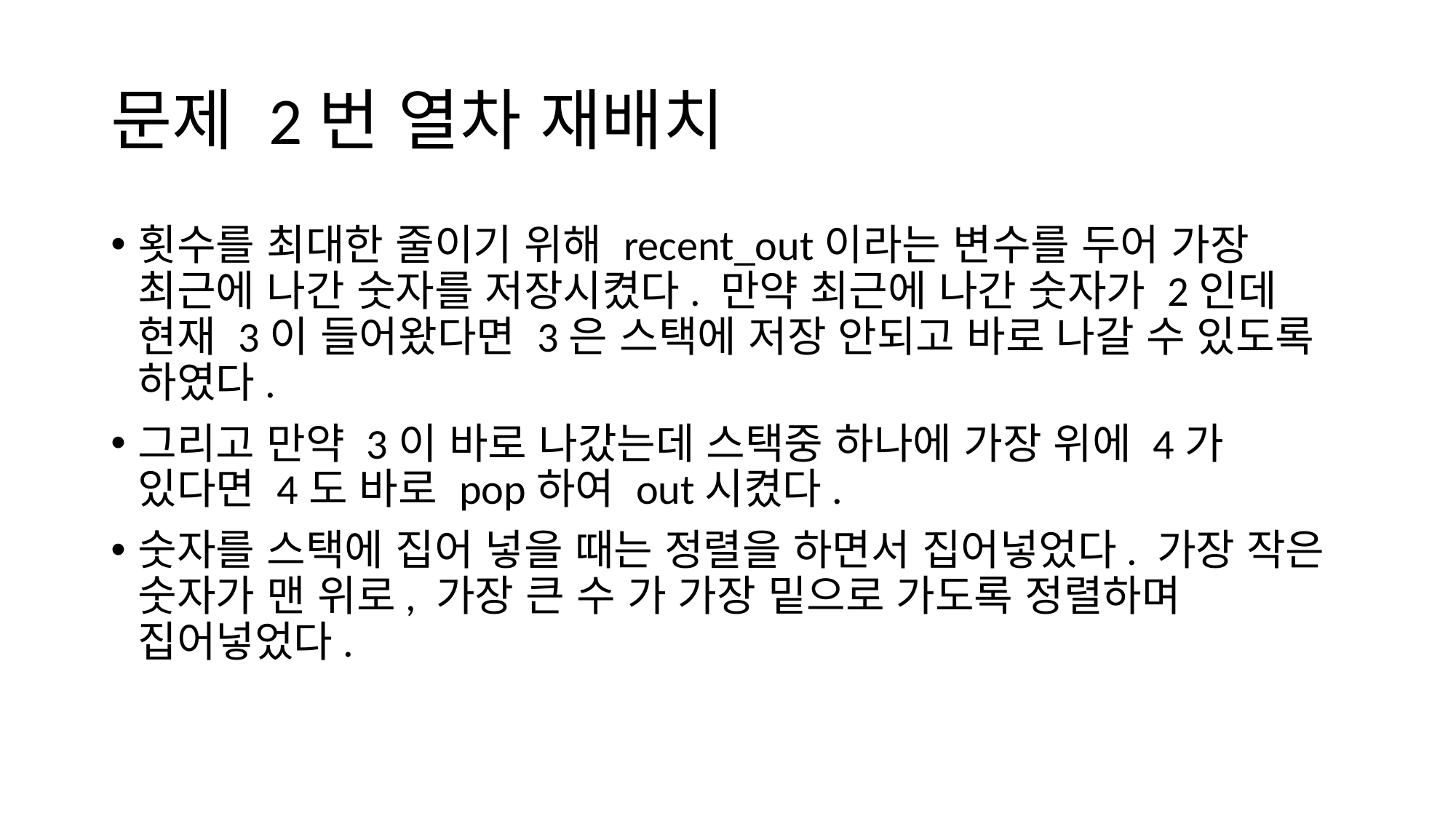

# 문제 2번 열차 재배치
횟수를 최대한 줄이기 위해 recent_out이라는 변수를 두어 가장 최근에 나간 숫자를 저장시켰다. 만약 최근에 나간 숫자가 2인데 현재 3이 들어왔다면 3은 스택에 저장 안되고 바로 나갈 수 있도록 하였다.
그리고 만약 3이 바로 나갔는데 스택중 하나에 가장 위에 4가 있다면 4도 바로 pop하여 out시켰다.
숫자를 스택에 집어 넣을 때는 정렬을 하면서 집어넣었다. 가장 작은 숫자가 맨 위로, 가장 큰 수 가 가장 밑으로 가도록 정렬하며 집어넣었다.